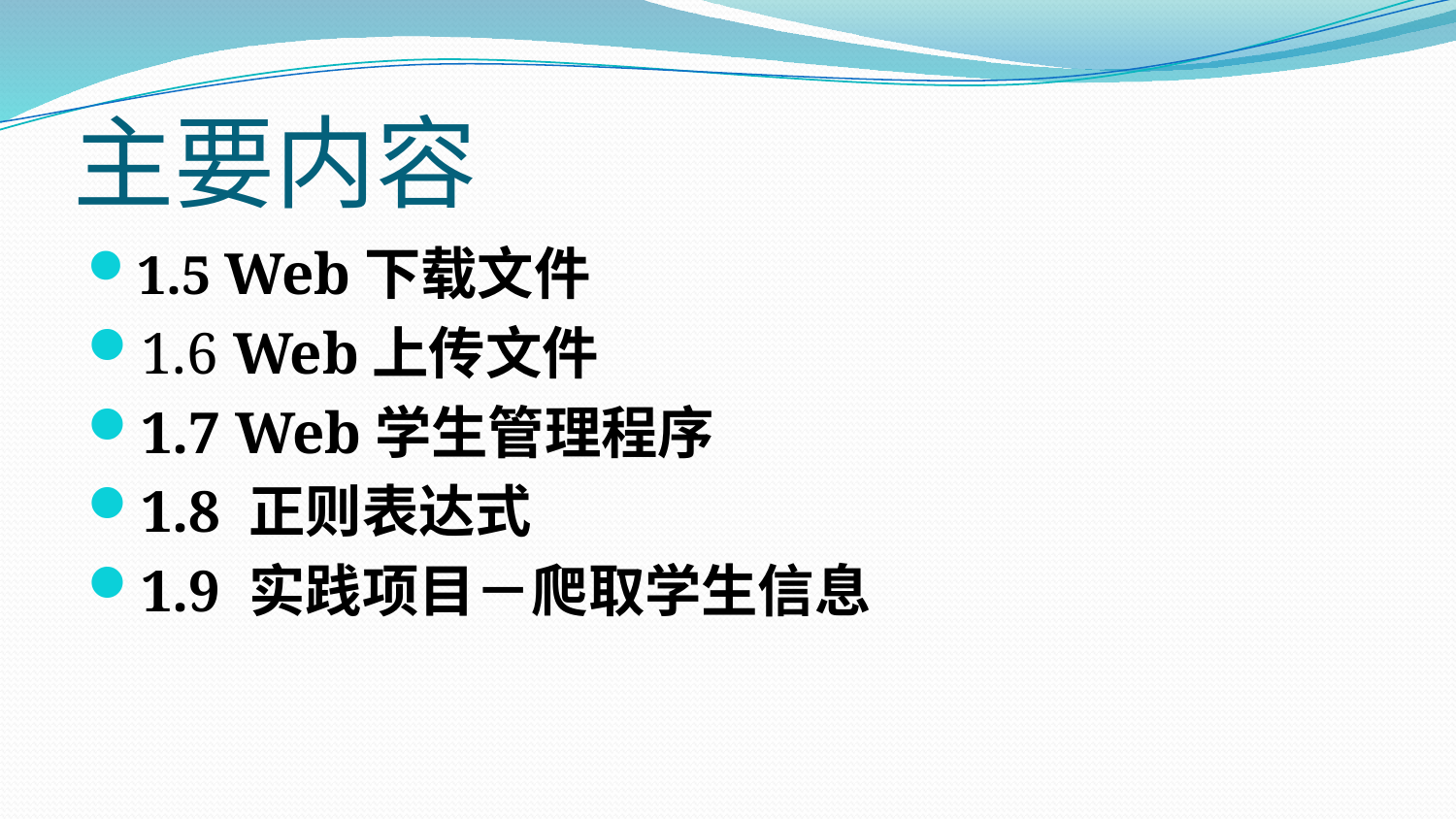

# 主要内容
1.5 Web下载文件
1.6 Web上传文件
1.7 Web学生管理程序
1.8 正则表达式
1.9 实践项目－爬取学生信息